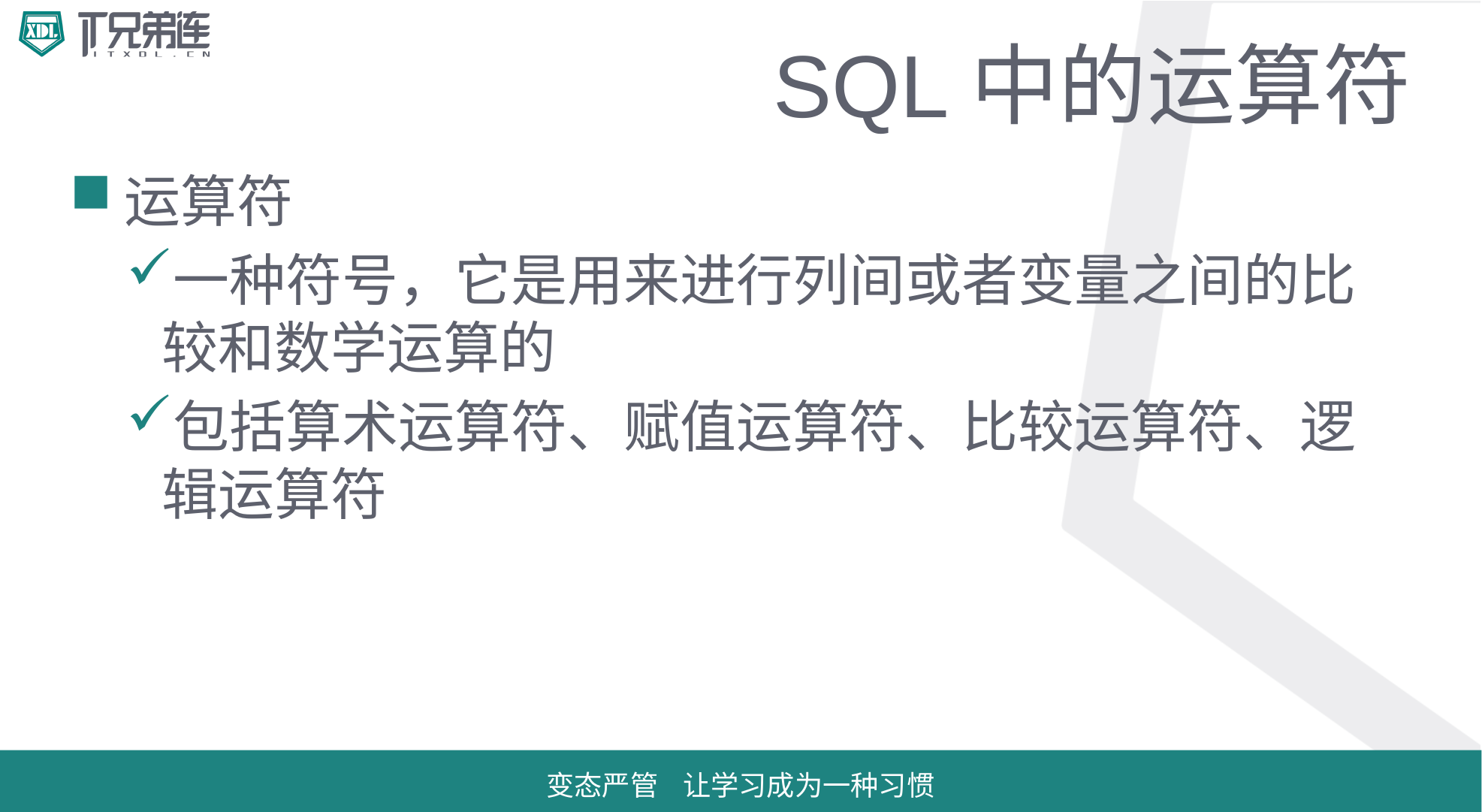

# SQL中的运算符
运算符
一种符号，它是用来进行列间或者变量之间的比较和数学运算的
包括算术运算符、赋值运算符、比较运算符、逻辑运算符